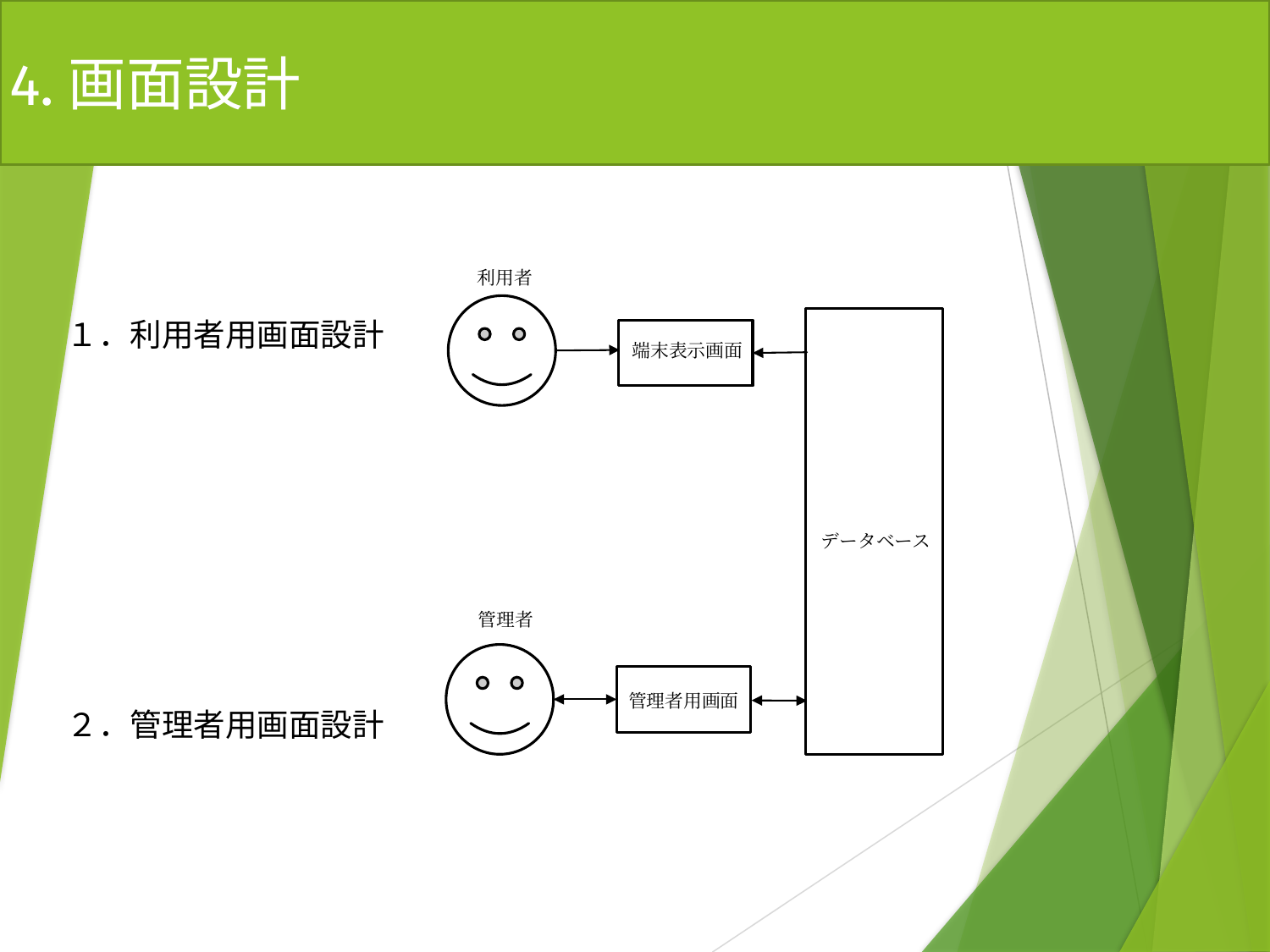

4.画面設計
利用者

１．利用者用画面設計

２．管理者用画面設計

端末表示画面
データベース
管理者

管理者用画面